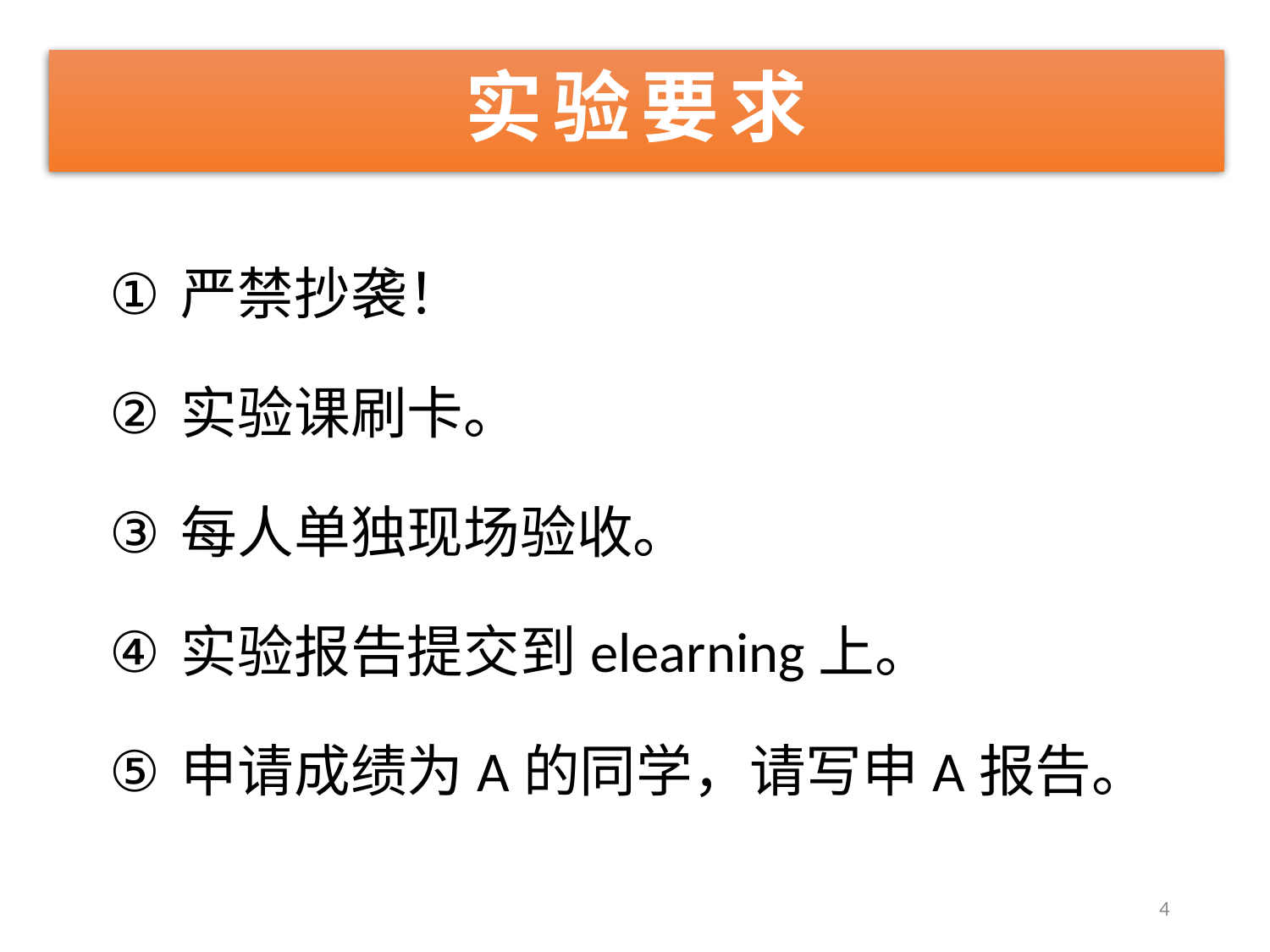

# 实验要求
严禁抄袭！
实验课刷卡。
每人单独现场验收。
实验报告提交到elearning上。
申请成绩为A的同学，请写申A报告。
4